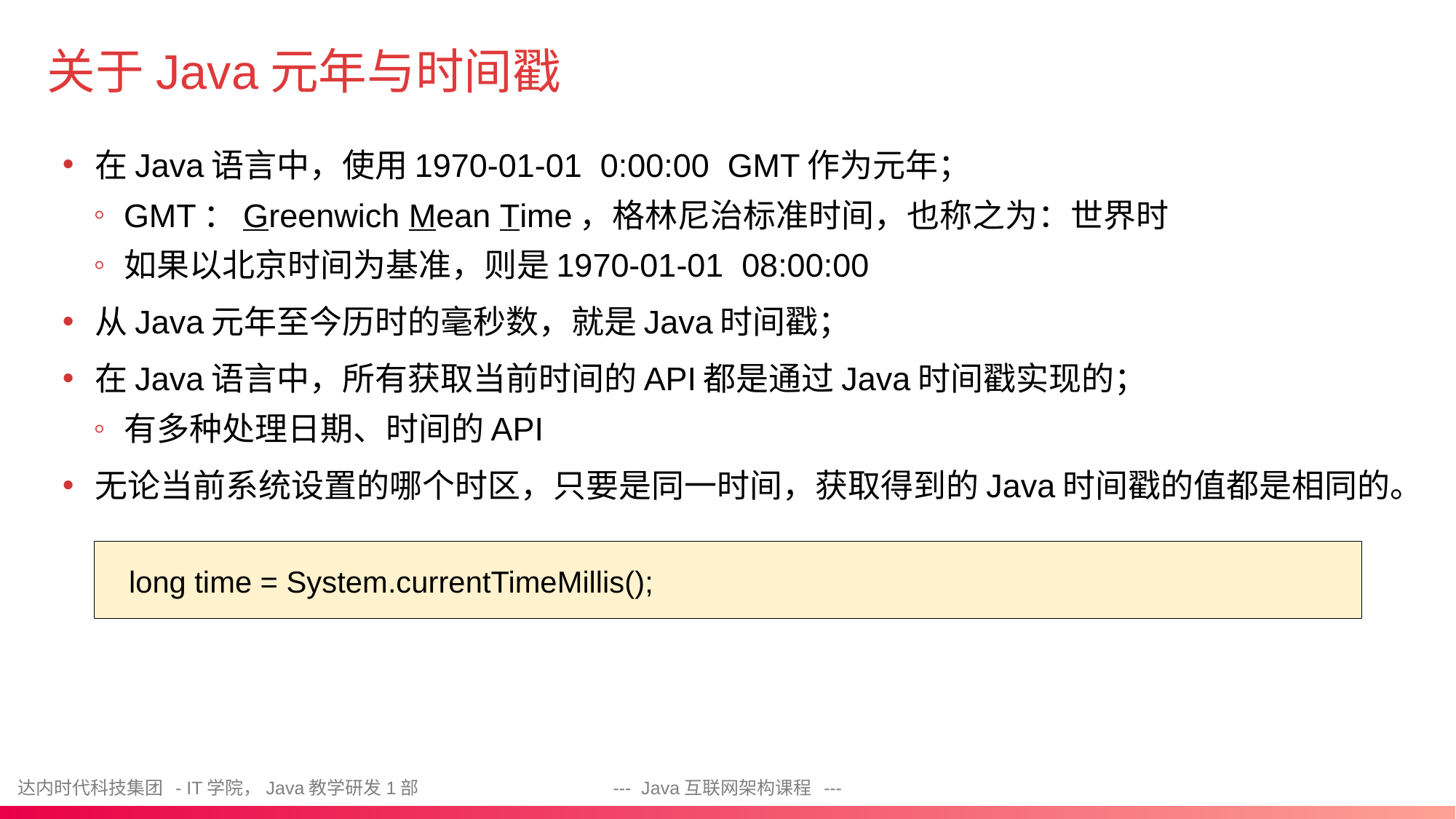

# 关于Java元年与时间戳
在Java语言中，使用1970-01-01  0:00:00  GMT作为元年；
GMT：Greenwich Mean Time，格林尼治标准时间，也称之为：世界时
如果以北京时间为基准，则是1970-01-01  08:00:00
从Java元年至今历时的毫秒数，就是Java时间戳；
在Java语言中，所有获取当前时间的API都是通过Java时间戳实现的；
有多种处理日期、时间的API
无论当前系统设置的哪个时区，只要是同一时间，获取得到的Java时间戳的值都是相同的。
long time = System.currentTimeMillis();